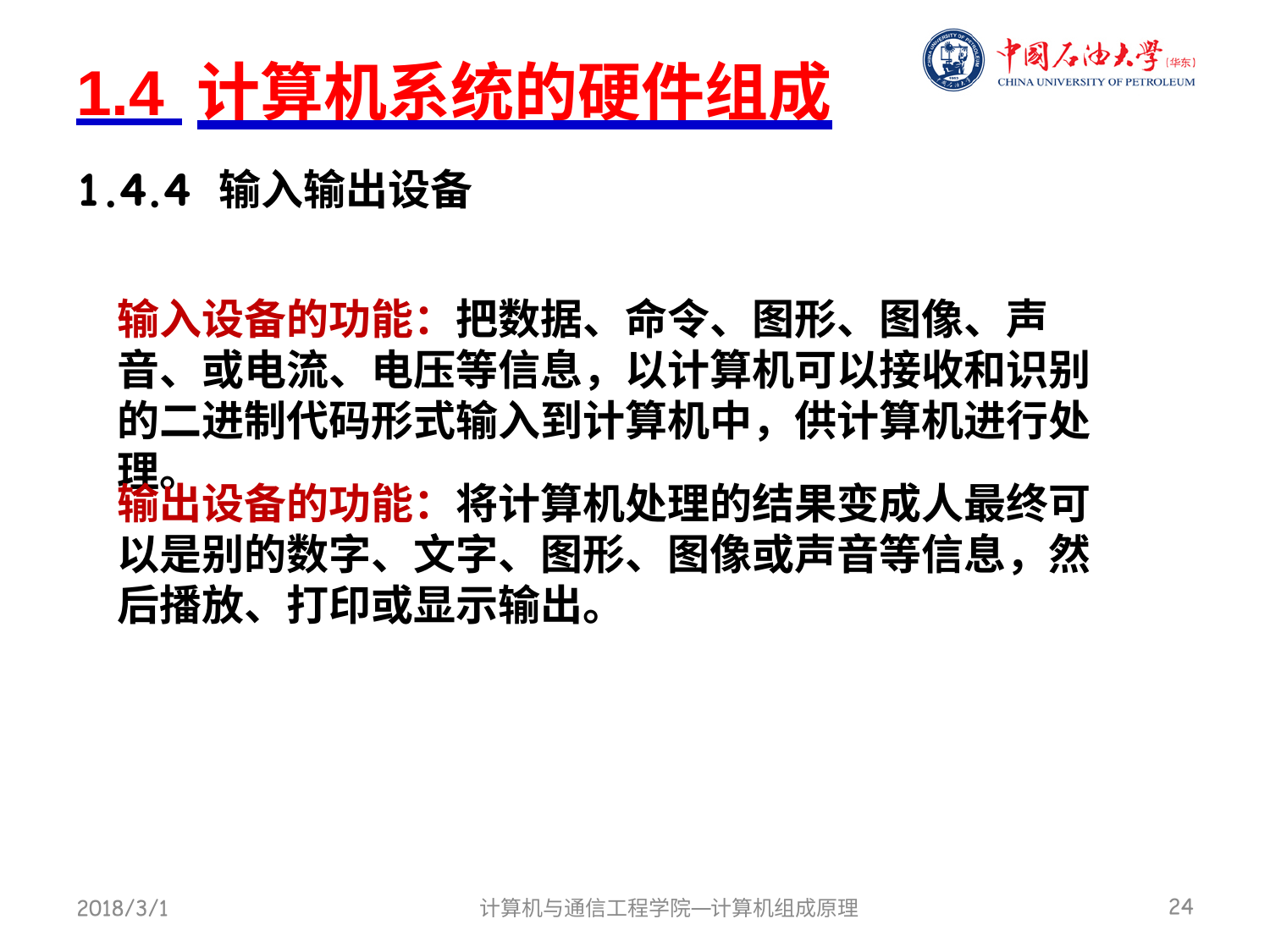

# 1.4 计算机系统的硬件组成
1.4.4 输入输出设备
输入设备的功能：把数据、命令、图形、图像、声音、或电流、电压等信息，以计算机可以接收和识别的二进制代码形式输入到计算机中，供计算机进行处理。
输出设备的功能：将计算机处理的结果变成人最终可以是别的数字、文字、图形、图像或声音等信息，然后播放、打印或显示输出。
2018/3/1
计算机与通信工程学院—计算机组成原理
24